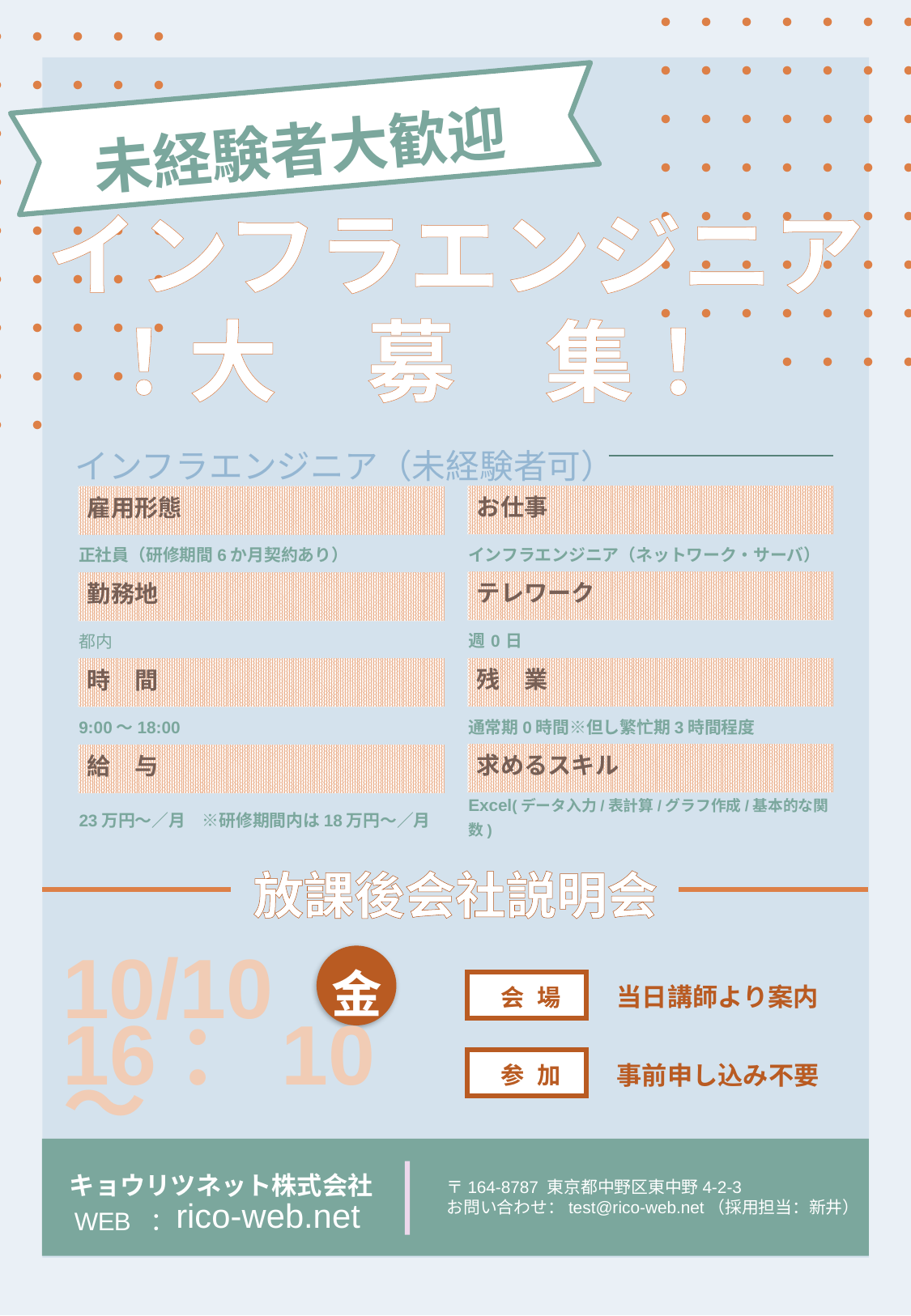

・・・・・・・・・・・・・・・・・・・・・・・・・・・・・・・・・・・・・・・・・・・・・・・・・・・・・・・・・・・・・・・・・・・・・・・・・・・・・・・・・・・・・・・・・・・・・・・・・・・・・・・・・・・・・・・・・・・・・・・・・・・・・・・・
・・・・・・・・・・・・・・・・・・・・・・・・・・・・・
・・・・・・・・・・・・・・・・・・・・・・・・・・・・・・・・・・・・・・・・・・・・・・・・・・・・・・・・・・・・・・・・・・・・・・・・・・・・・・・・・・・・・・・・・・・・・・・・
・・・・・・・・・・・・・・・・・・・・・・・・・・・・・・・・・・・・・・・・・・・・・・・
・・・・・・・・・・・・・

未経験者大歓迎
インフラエンジニア
！大　募　集！
インフラエンジニア（未経験者可）

お仕事
雇用形態
テレワーク
勤務地
残　業
時　間
求めるスキル
給　与
インフラエンジニア（ネットワーク・サーバ）
正社員（研修期間6か月契約あり）
週0日
都内
通常期0時間※但し繁忙期3時間程度
9:00～18:00
23万円～／月　※研修期間内は18万円～／月
Excel(データ入力/表計算/グラフ作成/基本的な関数)
放課後会社説明会

10/10

金
会場
当日講師より案内

参加
事前申し込み不要
16：10～

〒164-8787 東京都中野区東中野4-2-3
お問い合わせ：test@rico-web.net（採用担当：新井）

キョウリツネット株式会社
rico-web.net
WEB  ：